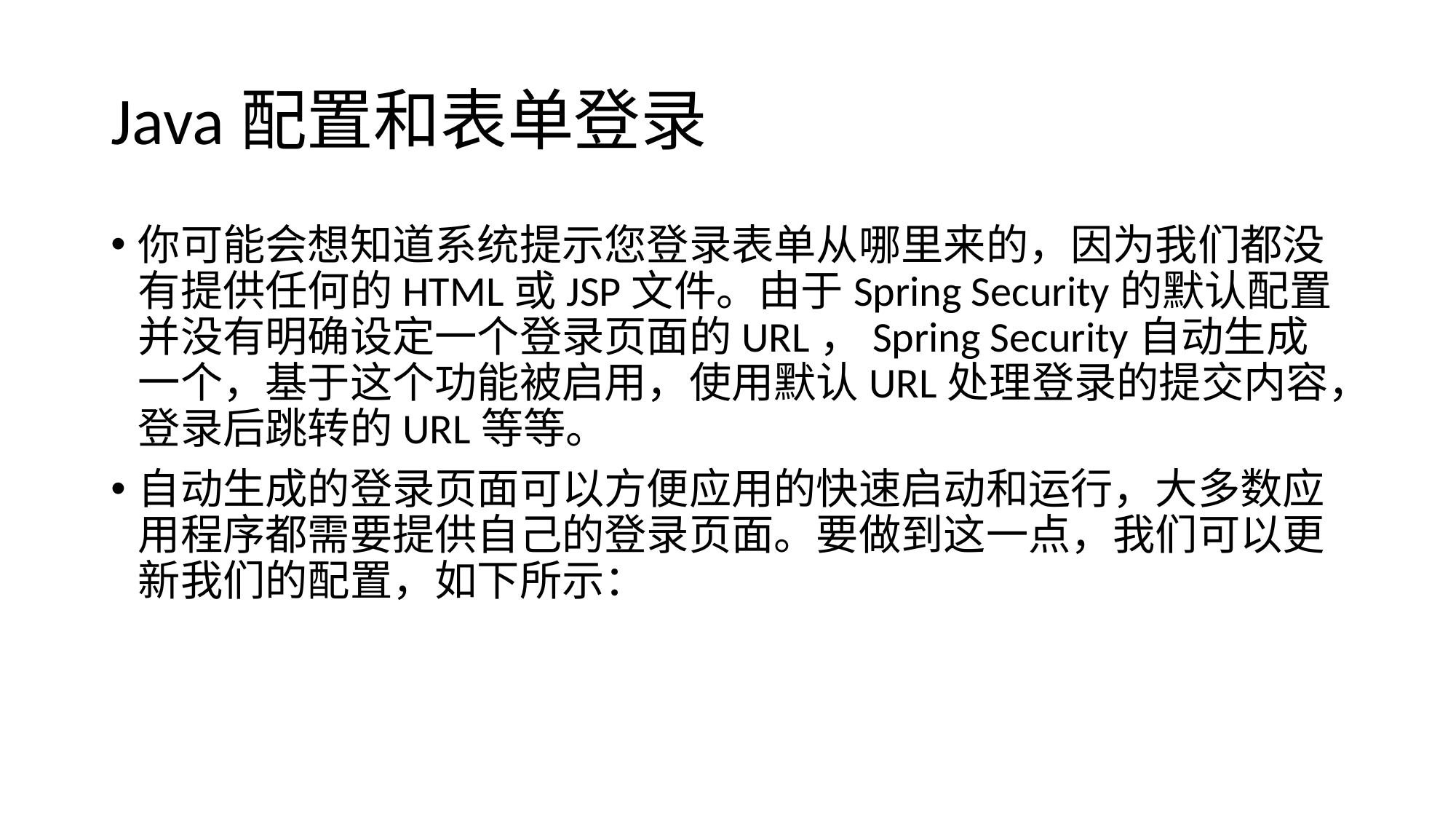

# Java配置和表单登录
你可能会想知道系统提示您登录表单从哪里来的，因为我们都没有提供任何的HTML或JSP文件。由于Spring Security的默认配置并没有明确设定一个登录页面的URL，Spring Security自动生成一个，基于这个功能被启用，使用默认URL处理登录的提交内容，登录后跳转的URL等等。
自动生成的登录页面可以方便应用的快速启动和运行，大多数应用程序都需要提供自己的登录页面。要做到这一点，我们可以更新我们的配置，如下所示：